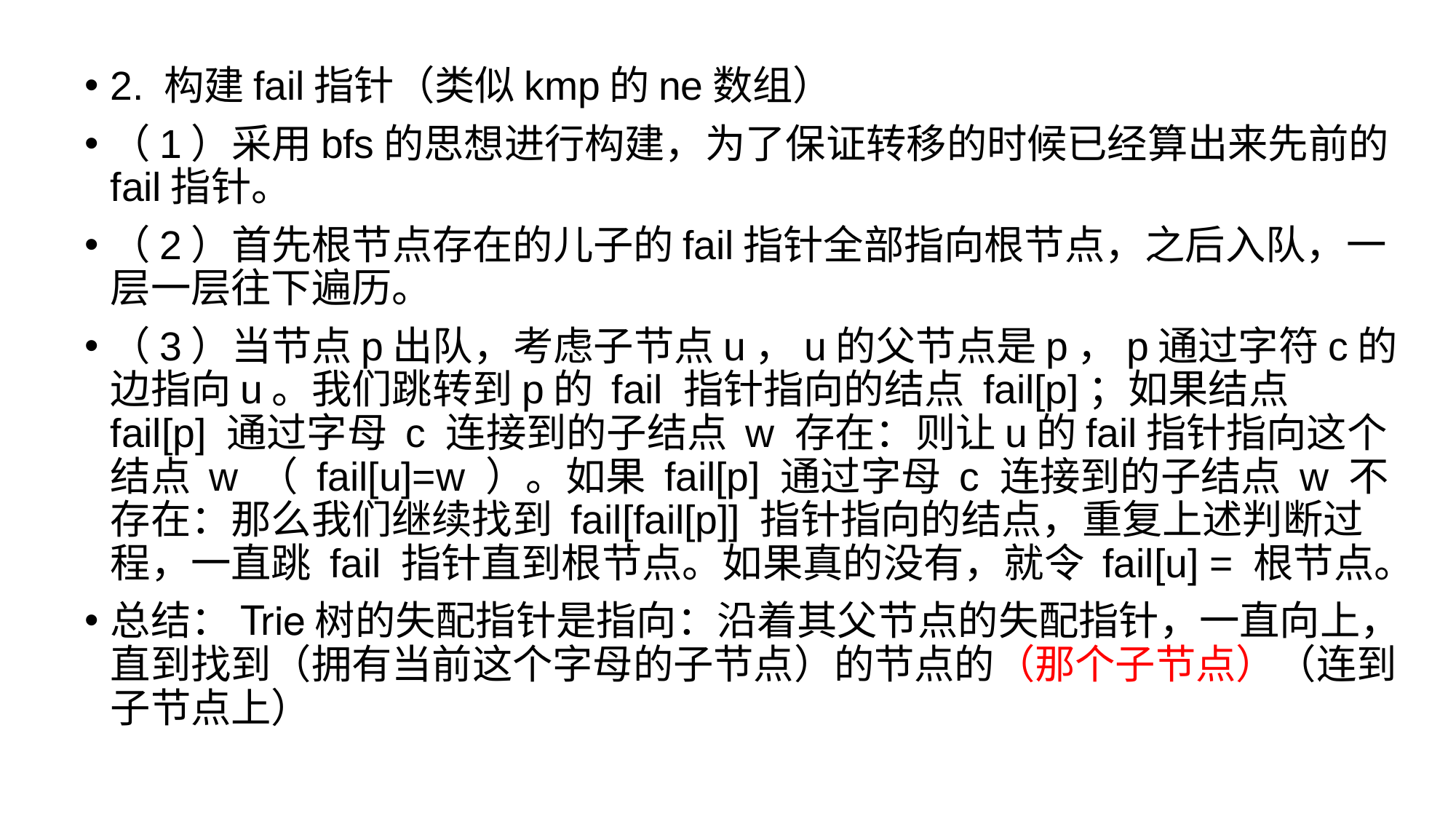

2. 构建fail指针（类似kmp的ne数组）
（1）采用bfs的思想进行构建，为了保证转移的时候已经算出来先前的fail指针。
（2）首先根节点存在的儿子的fail指针全部指向根节点，之后入队，一层一层往下遍历。
（3）当节点p出队，考虑子节点u，u的父节点是p，p通过字符c的边指向u。我们跳转到p的 fail 指针指向的结点 fail[p]；如果结点 fail[p] 通过字母 c 连接到的子结点 w 存在：则让u的fail指针指向这个结点 w （ fail[u]=w ）。如果 fail[p] 通过字母 c 连接到的子结点 w 不存在：那么我们继续找到 fail[fail[p]] 指针指向的结点，重复上述判断过程，一直跳 fail 指针直到根节点。如果真的没有，就令 fail[u] = 根节点。
总结：Trie树的失配指针是指向：沿着其父节点的失配指针，一直向上，直到找到（拥有当前这个字母的子节点）的节点的（那个子节点）（连到子节点上）